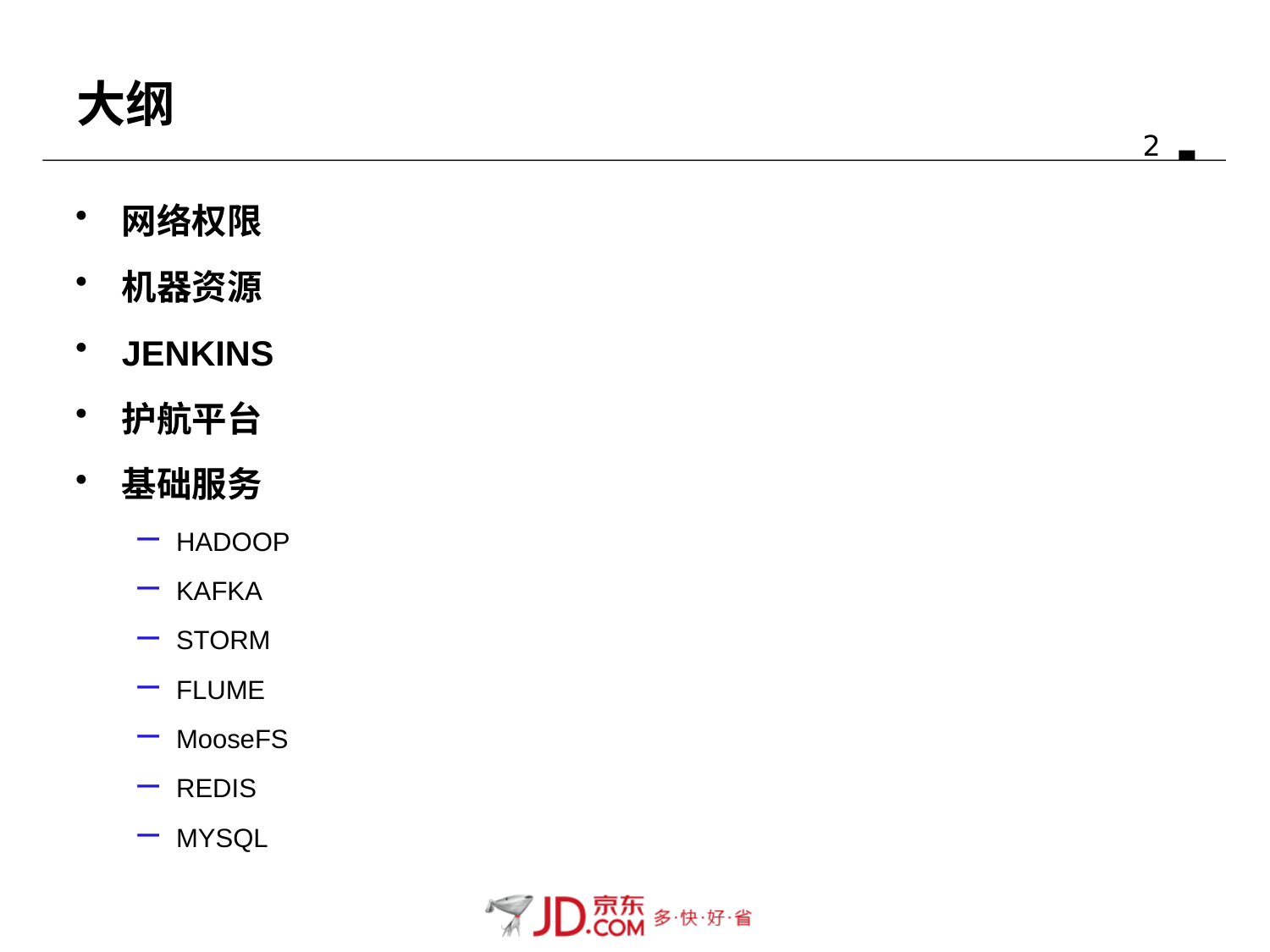

# 大纲
网络权限
机器资源
JENKINS
护航平台
基础服务
HADOOP
KAFKA
STORM
FLUME
MooseFS
REDIS
MYSQL